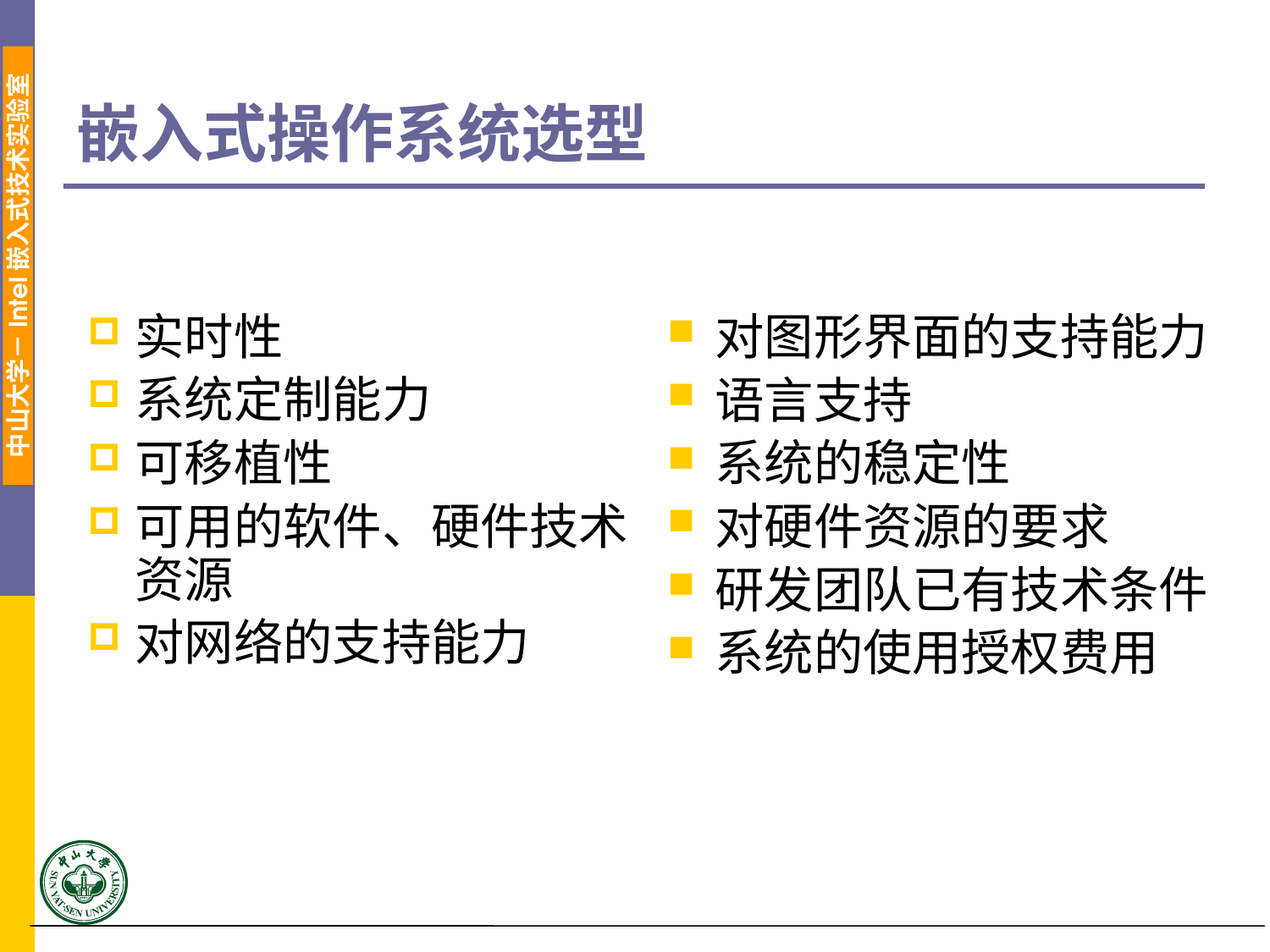

# 嵌入式操作系统选型
实时性
系统定制能力
可移植性
可用的软件、硬件技术资源
对网络的支持能力
对图形界面的支持能力
语言支持
系统的稳定性
对硬件资源的要求
研发团队已有技术条件
系统的使用授权费用